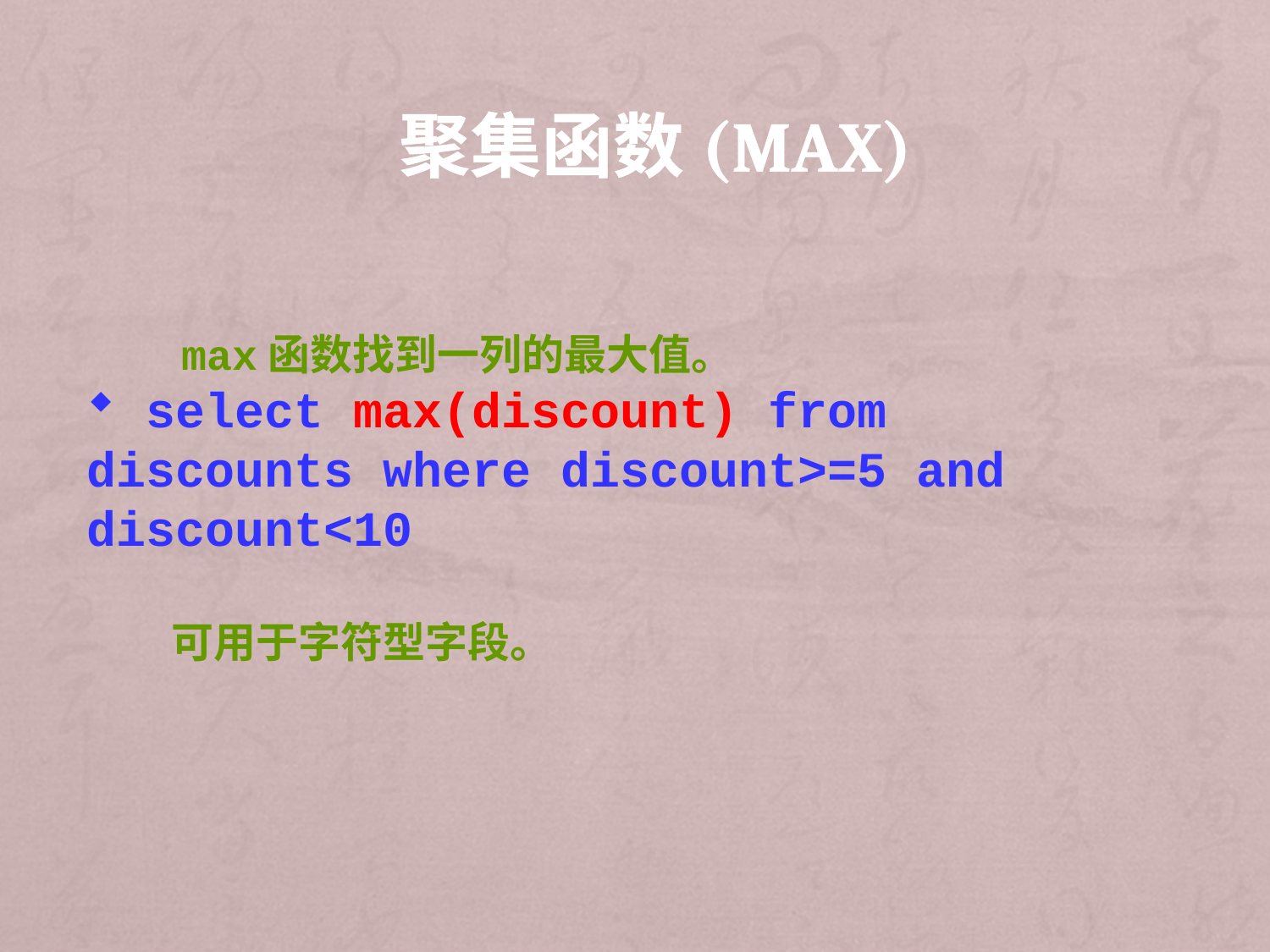

# 聚集函数(max)
　　max函数找到一列的最大值。
 select max(discount) from discounts where discount>=5 and discount<10

　　可用于字符型字段。